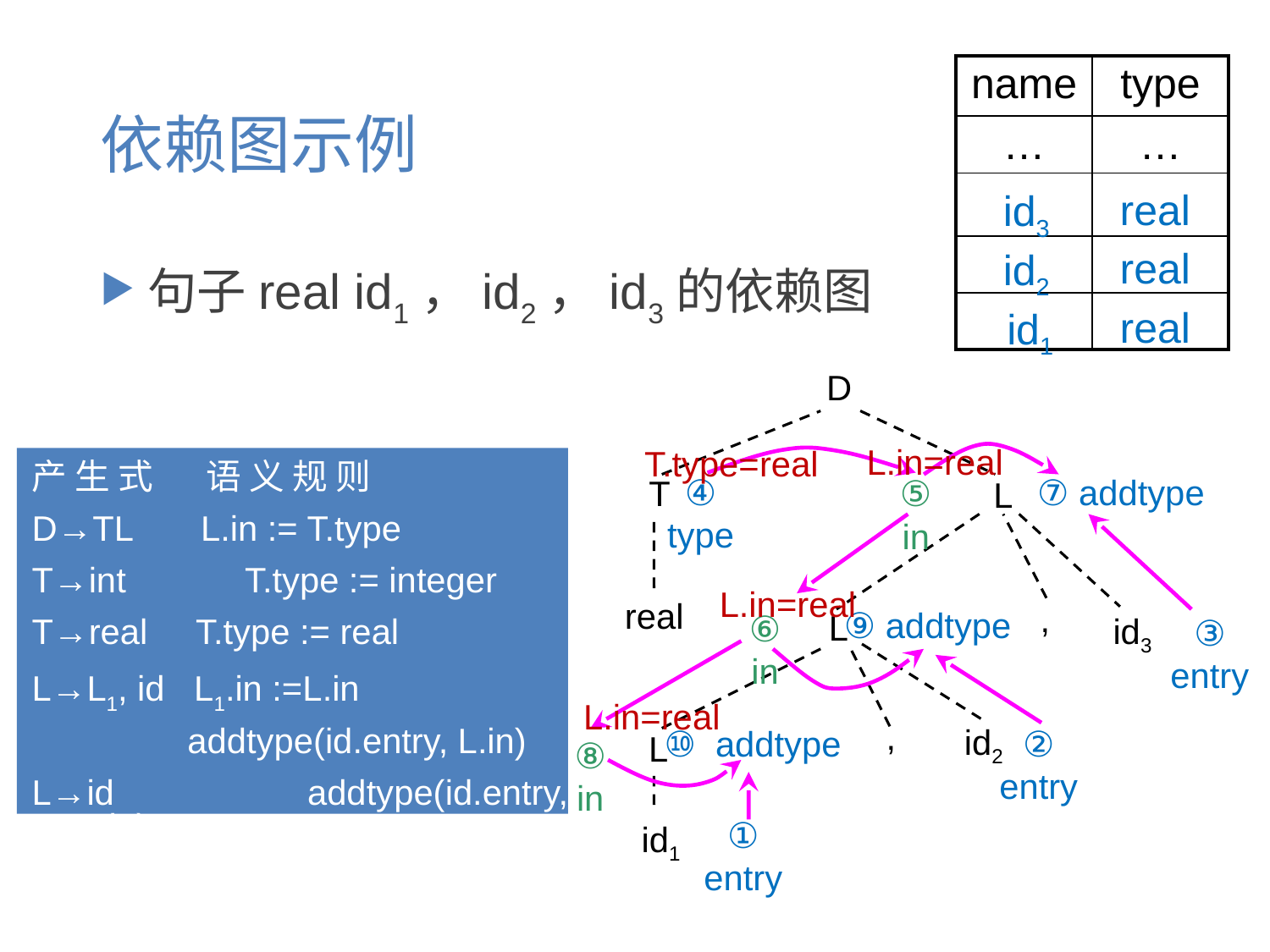

# 依赖图示例
| name | type |
| --- | --- |
| … | … |
|  |  |
|  |  |
|  |  |
real
id3
real
id2
句子real id1，id2，id3的依赖图
real
id1
D

④
type
T
L
⑦ addtype
⑤
in

real
,
L
⑨ addtype
id3
③
entry
⑥
in

,
id2
②
entry
⑩  addtype
L
⑧
in

①
entry
id1
L.in=real
T.type=real
产 生 式 	语 义 规 则
D→TL       L.in := T.type
T→int	    T.type := integer
T→real     T.type := real
L→L1, id   L1.in :=L.in
                addtype(id.entry, L.in)
L→id 	    addtype(id.entry, L.in)
L.in=real
L.in=real